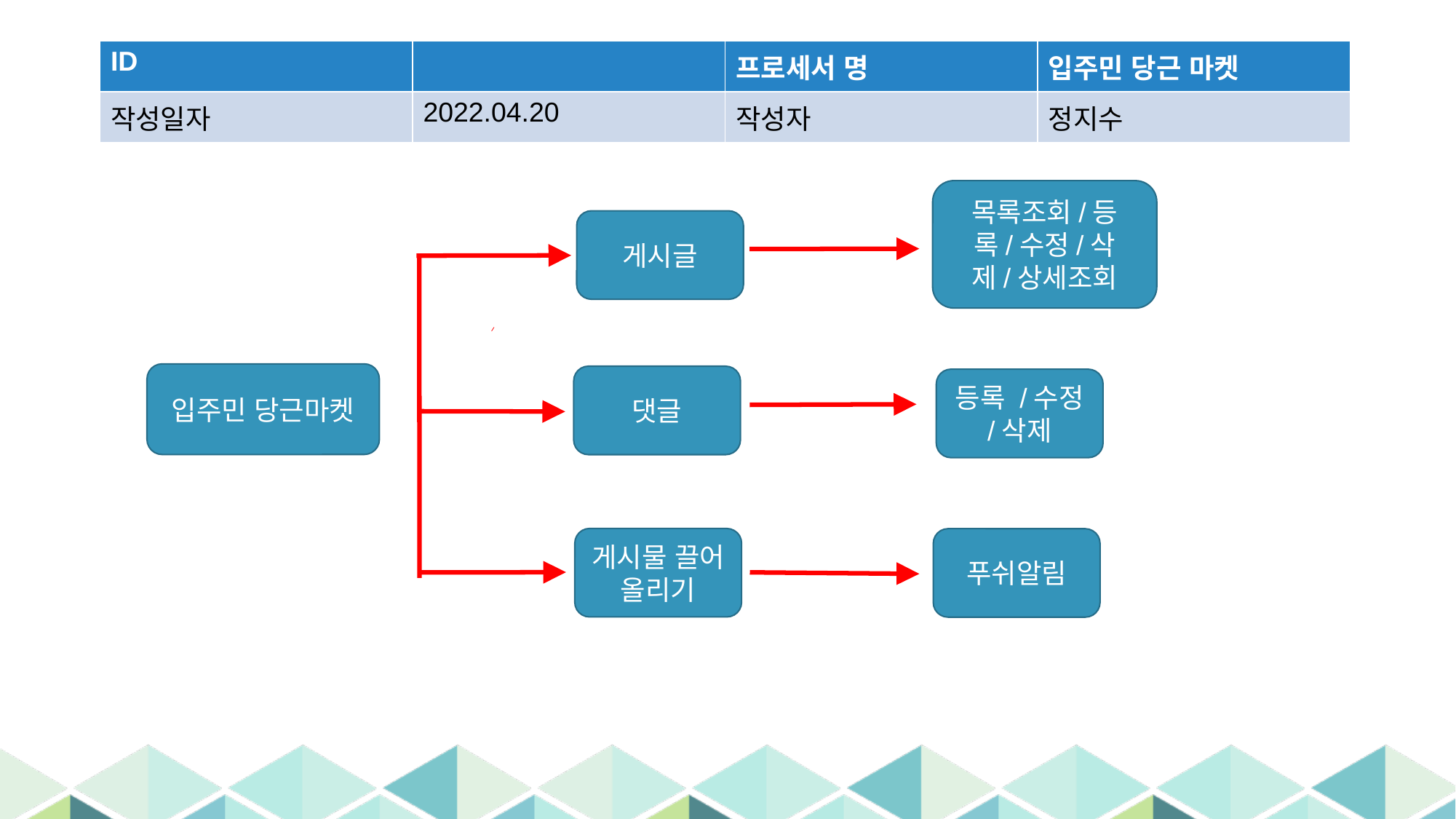

| ID |  | 프로세서 명 | 입주민 당근 마켓 |
| --- | --- | --- | --- |
| 작성일자 | 2022.04.20 | 작성자 | 정지수 |
목록조회/등록/수정/삭제/상세조회
게시글
입주민 당근마켓
댓글
등록 /수정 /삭제
게시물 끌어 올리기
푸쉬알림